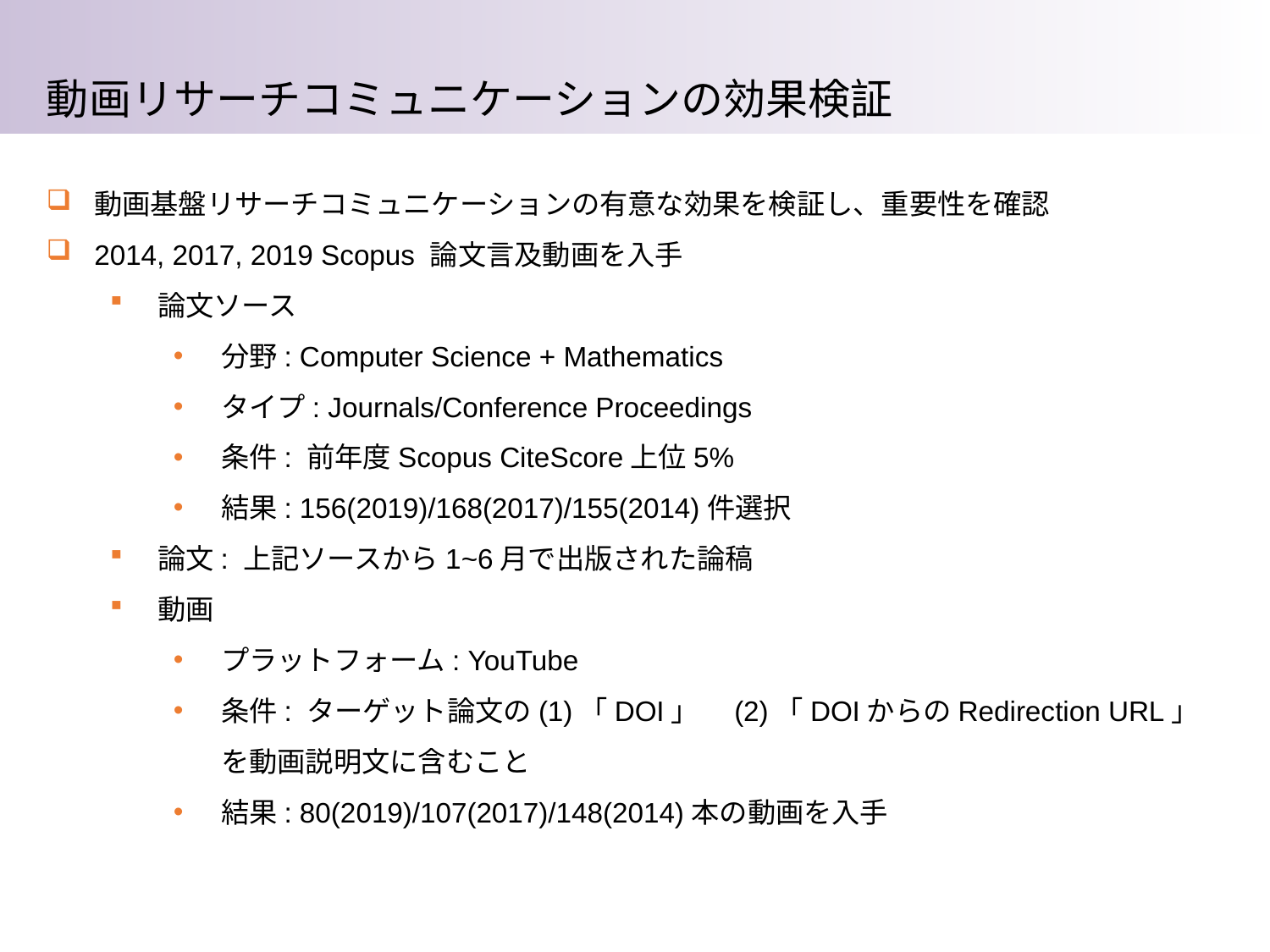

動画リサーチコミュニケーションの効果検証
動画基盤リサーチコミュニケーションの有意な効果を検証し、重要性を確認
2014, 2017, 2019 Scopus 論文言及動画を入手
論文ソース
分野: Computer Science + Mathematics
タイプ: Journals/Conference Proceedings
条件: 前年度Scopus CiteScore上位5%
結果: 156(2019)/168(2017)/155(2014)件選択
論文: 上記ソースから1~6月で出版された論稿
動画
プラットフォーム: YouTube
条件: ターゲット論文の(1)「DOI」　(2)「DOIからのRedirection URL」を動画説明文に含むこと
結果: 80(2019)/107(2017)/148(2014)本の動画を入手